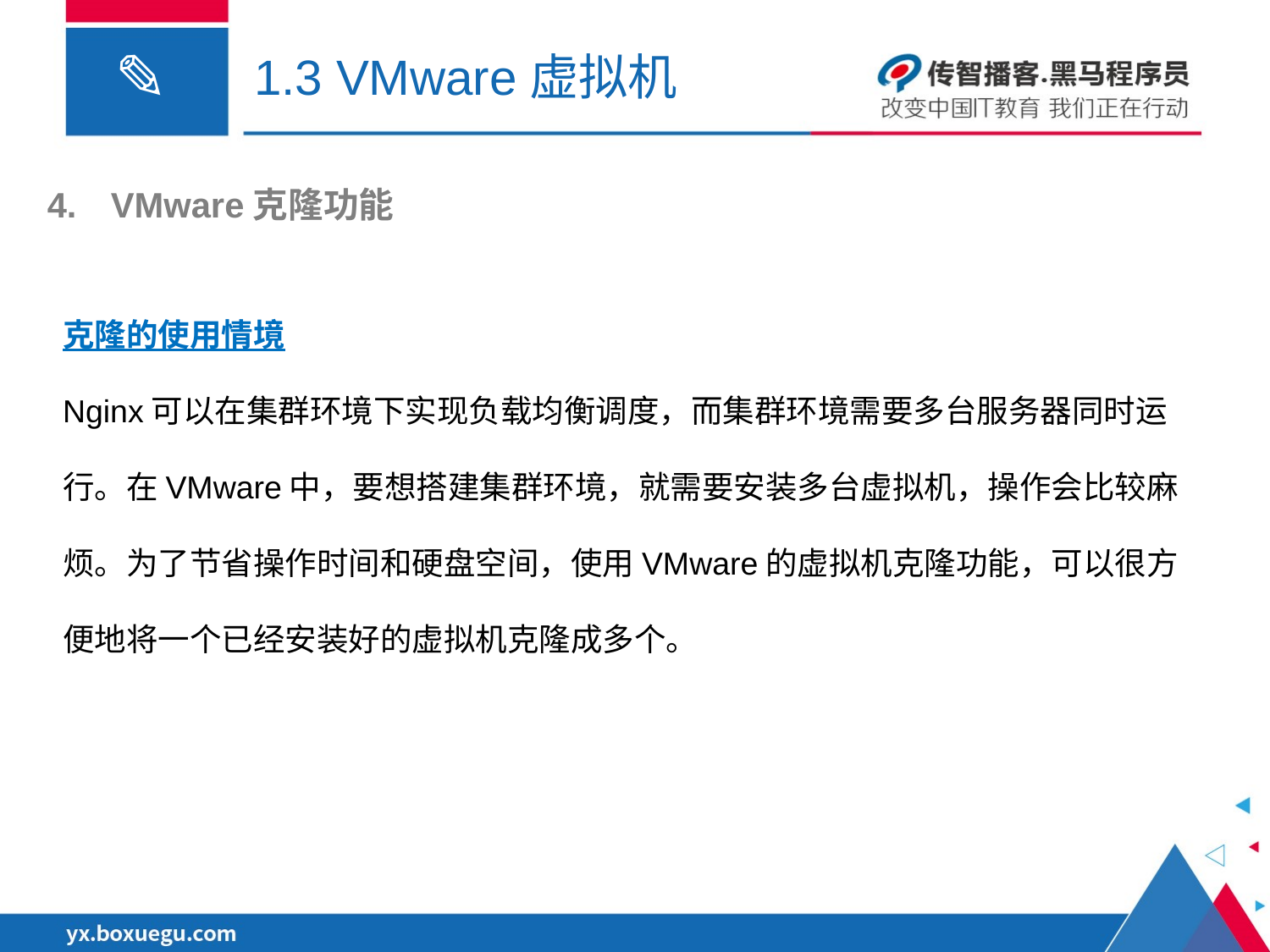

# 1.3 VMware虚拟机
VMware克隆功能
克隆的使用情境
Nginx可以在集群环境下实现负载均衡调度，而集群环境需要多台服务器同时运行。在VMware中，要想搭建集群环境，就需要安装多台虚拟机，操作会比较麻烦。为了节省操作时间和硬盘空间，使用VMware的虚拟机克隆功能，可以很方便地将一个已经安装好的虚拟机克隆成多个。